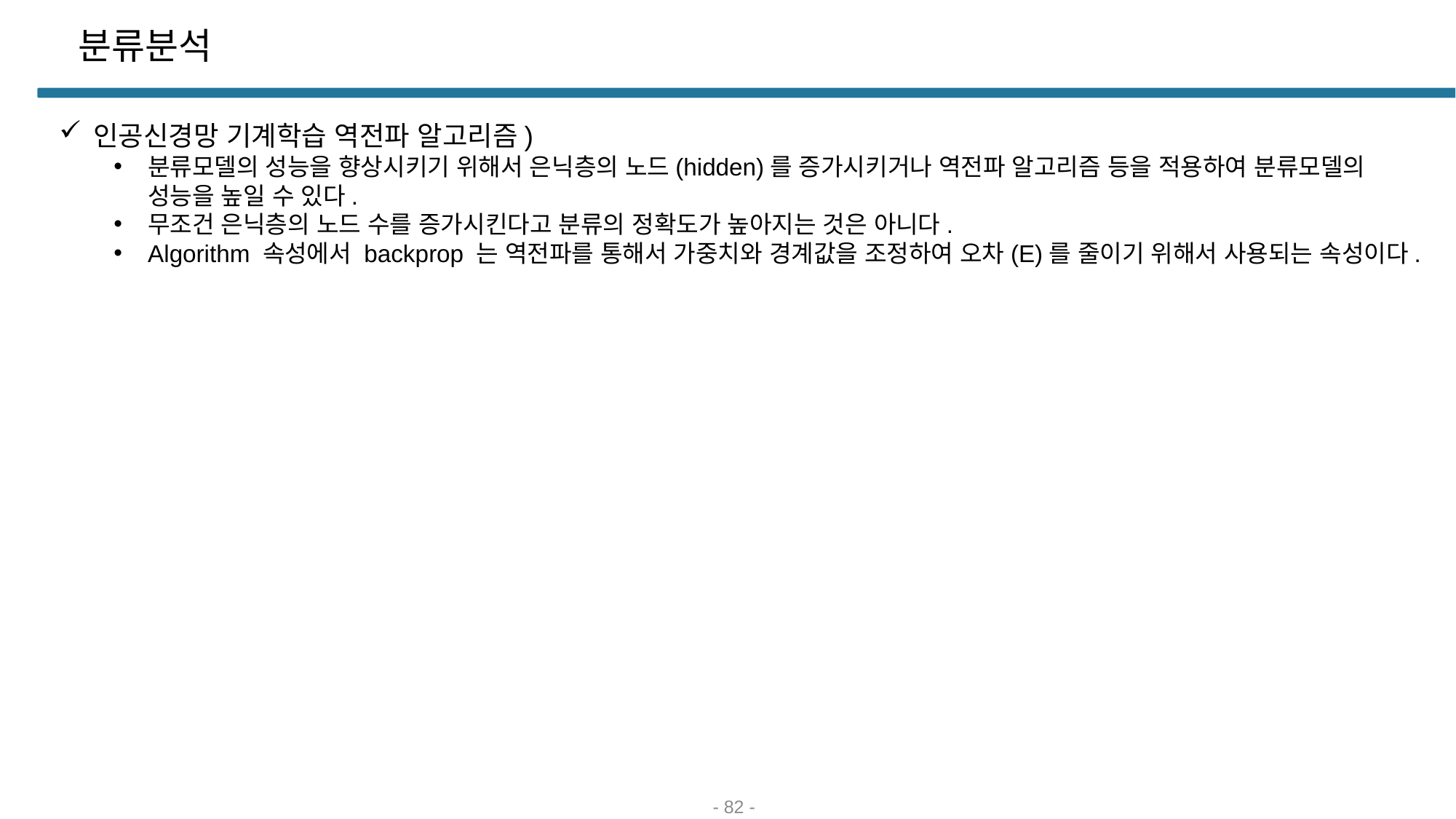

분류분석
#
인공신경망 기계학습 역전파 알고리즘)
분류모델의 성능을 향상시키기 위해서 은닉층의 노드(hidden)를 증가시키거나 역전파 알고리즘 등을 적용하여 분류모델의 성능을 높일 수 있다.
무조건 은닉층의 노드 수를 증가시킨다고 분류의 정확도가 높아지는 것은 아니다.
Algorithm 속성에서 backprop 는 역전파를 통해서 가중치와 경계값을 조정하여 오차(E)를 줄이기 위해서 사용되는 속성이다.

- 82 -